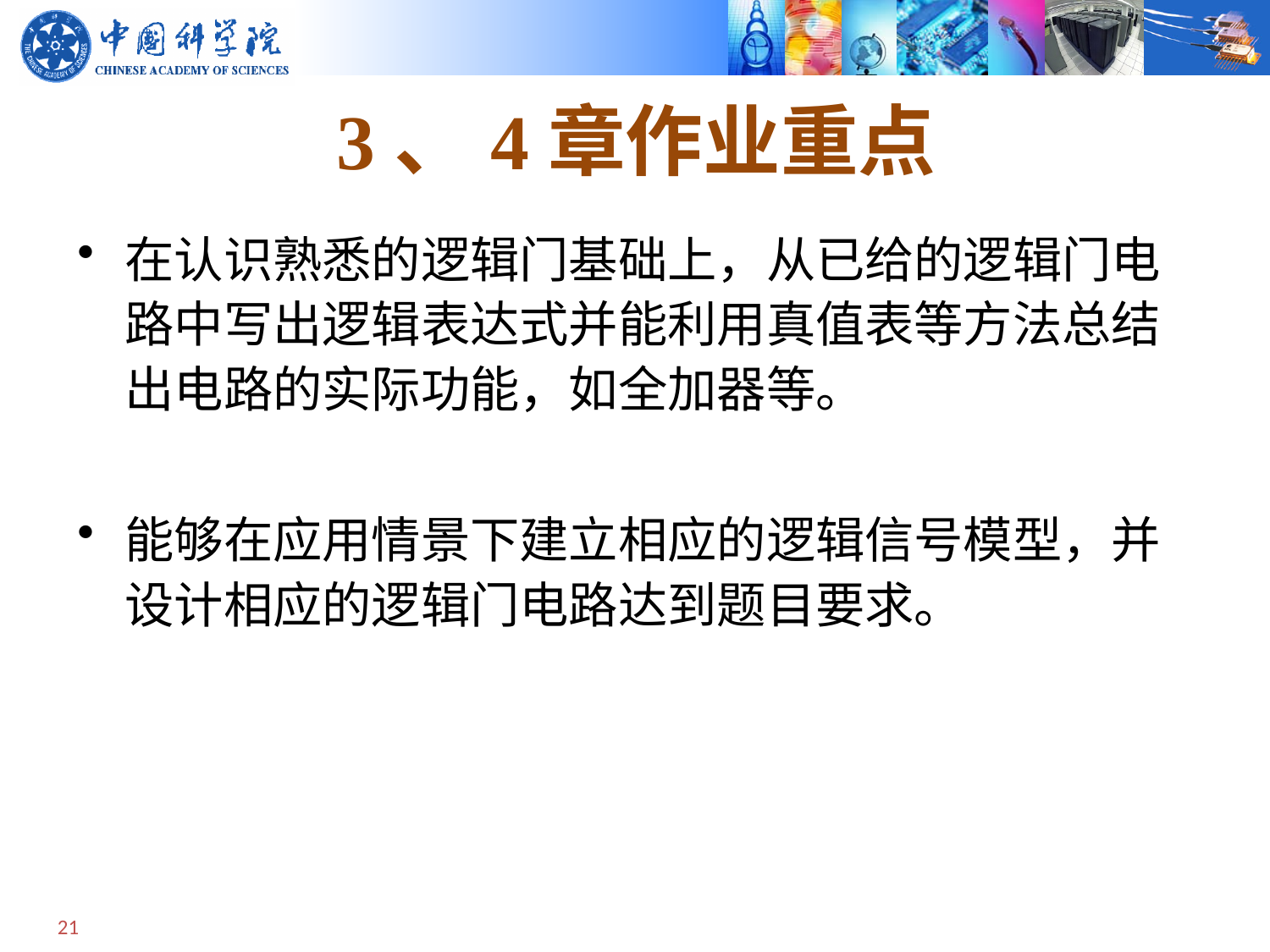

# 3、4章作业重点
在认识熟悉的逻辑门基础上，从已给的逻辑门电路中写出逻辑表达式并能利用真值表等方法总结出电路的实际功能，如全加器等。

能够在应用情景下建立相应的逻辑信号模型，并设计相应的逻辑门电路达到题目要求。